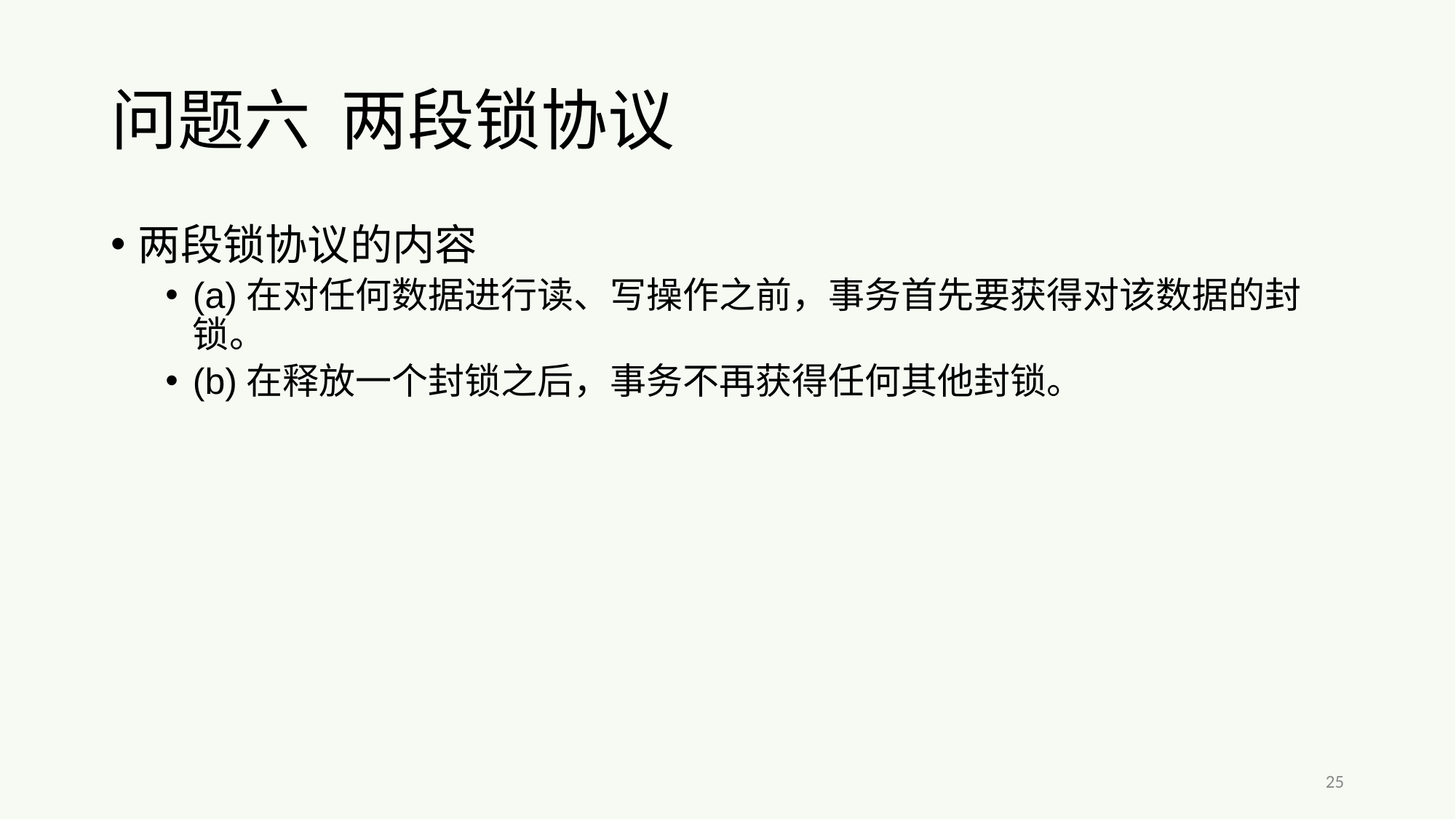

# 问题六  两段锁协议
两段锁协议的内容
(a)在对任何数据进行读、写操作之前，事务首先要获得对该数据的封锁。
(b)在释放一个封锁之后，事务不再获得任何其他封锁。

25